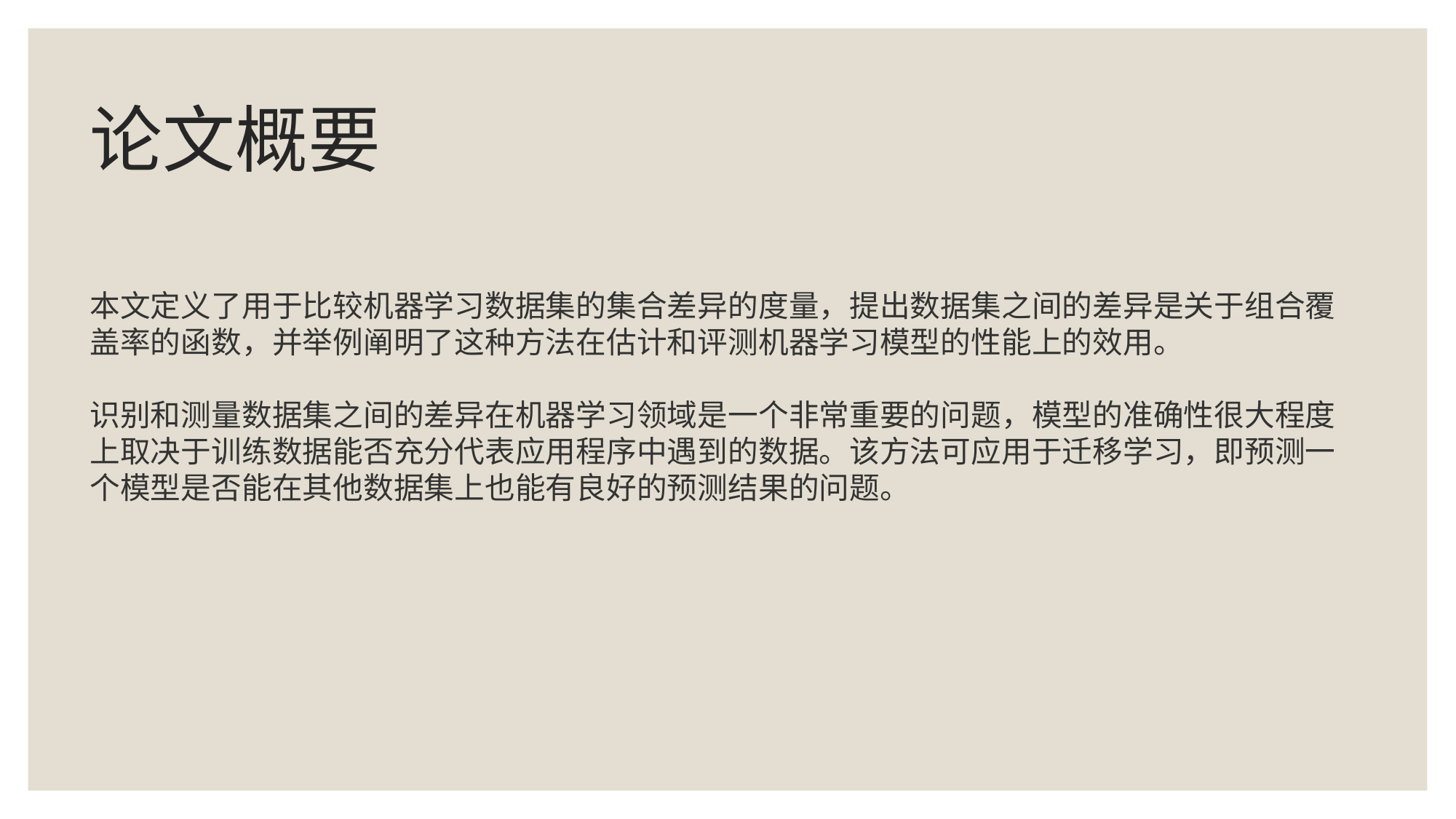

# 论文概要
本文定义了用于比较机器学习数据集的集合差异的度量，提出数据集之间的差异是关于组合覆盖率的函数，并举例阐明了这种方法在估计和评测机器学习模型的性能上的效用。

识别和测量数据集之间的差异在机器学习领域是一个非常重要的问题，模型的准确性很大程度上取决于训练数据能否充分代表应用程序中遇到的数据。该方法可应用于迁移学习，即预测一个模型是否能在其他数据集上也能有良好的预测结果的问题。